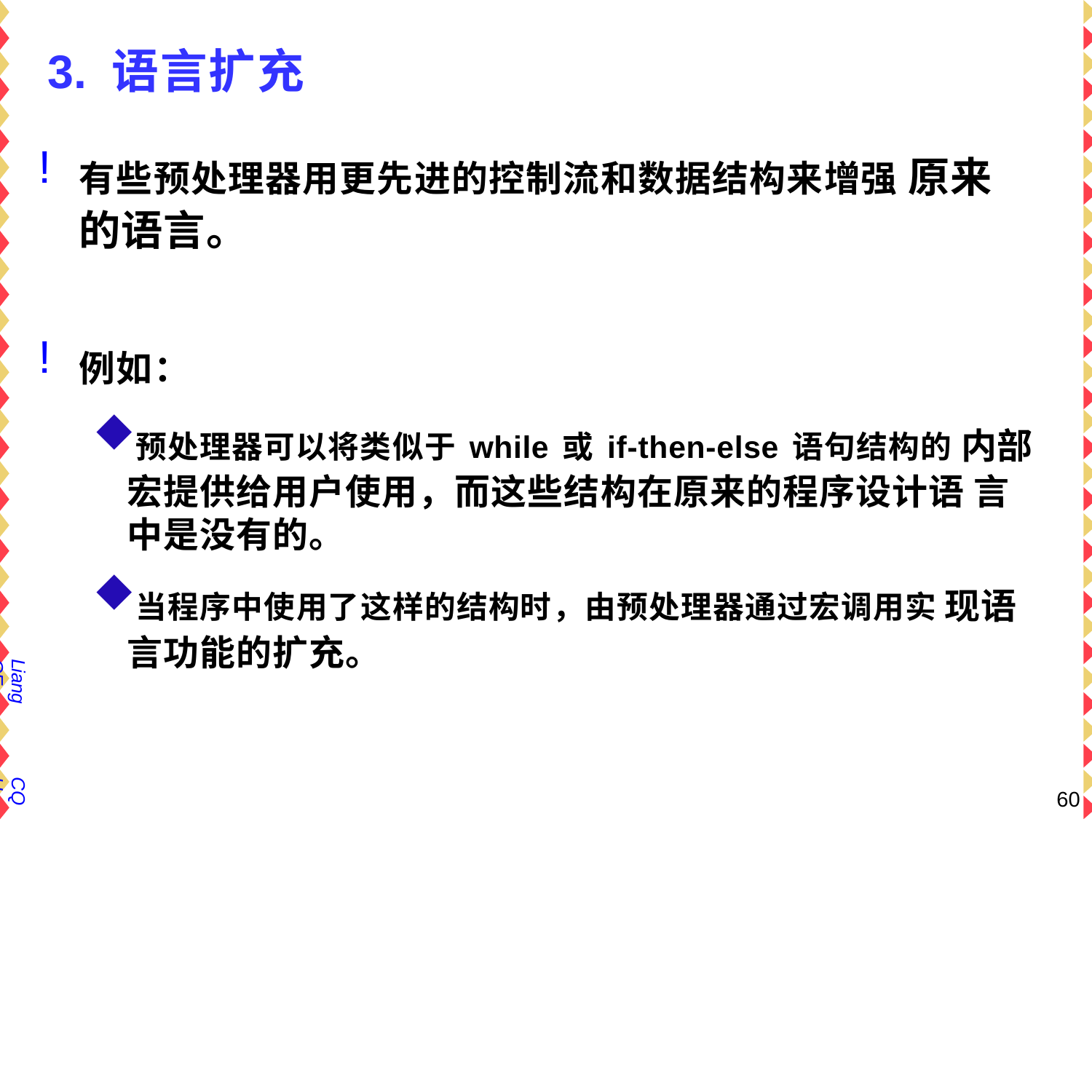

# 3. 语言扩充
有些预处理器用更先进的控制流和数据结构来增强 原来的语言。

例如：
预处理器可以将类似于while或if-then-else语句结构的 内部宏提供给用户使用，而这些结构在原来的程序设计语 言中是没有的。
当程序中使用了这样的结构时，由预处理器通过宏调用实 现语言功能的扩充。
Liang GE
CQU
60